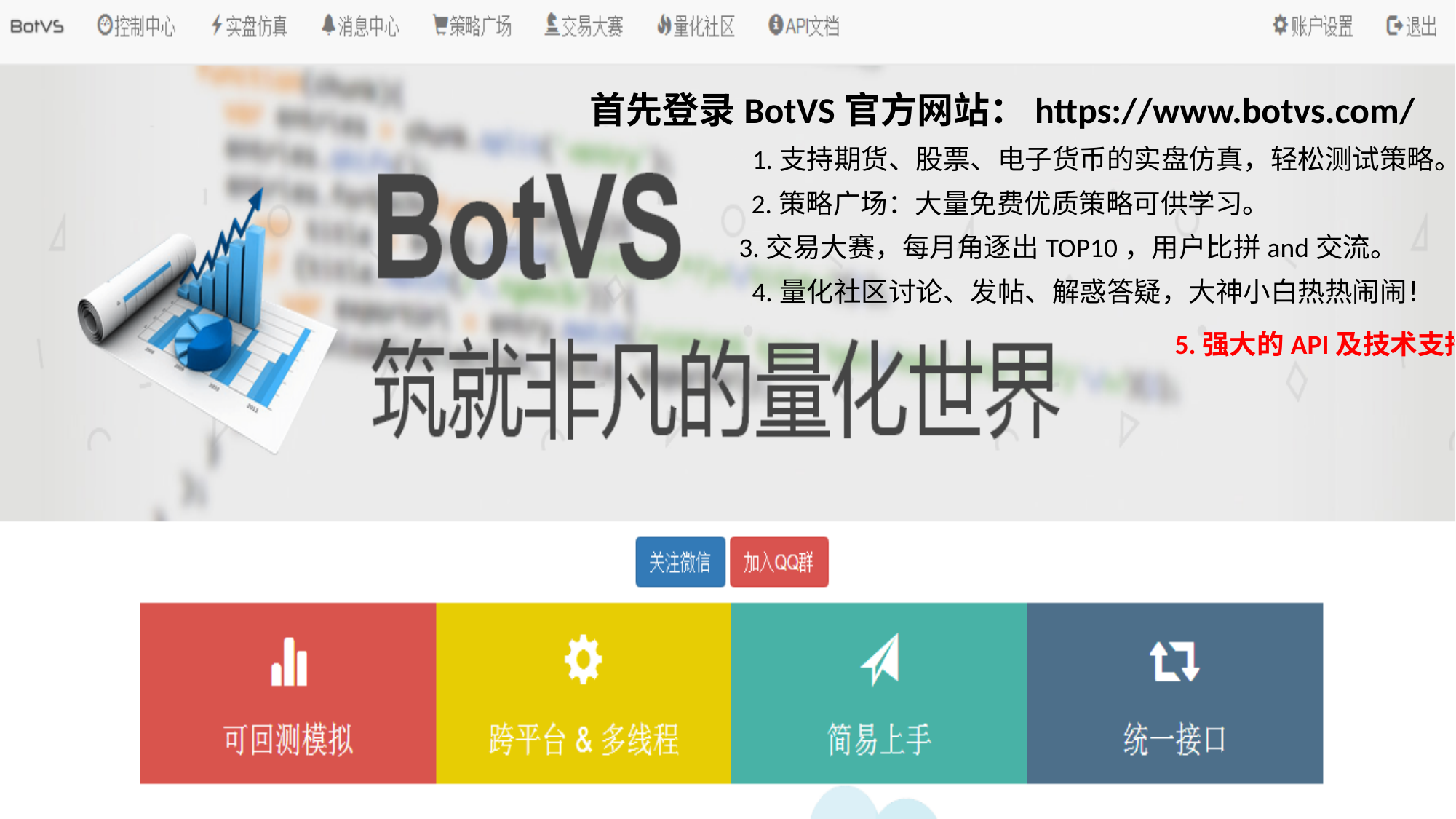

首先登录BotVS官方网站：https://www.botvs.com/
1.支持期货、股票、电子货币的实盘仿真，轻松测试策略。
2.策略广场：大量免费优质策略可供学习。
3.交易大赛，每月角逐出TOP10，用户比拼and交流。
4.量化社区讨论、发帖、解惑答疑，大神小白热热闹闹！
5.强大的API及技术支持。